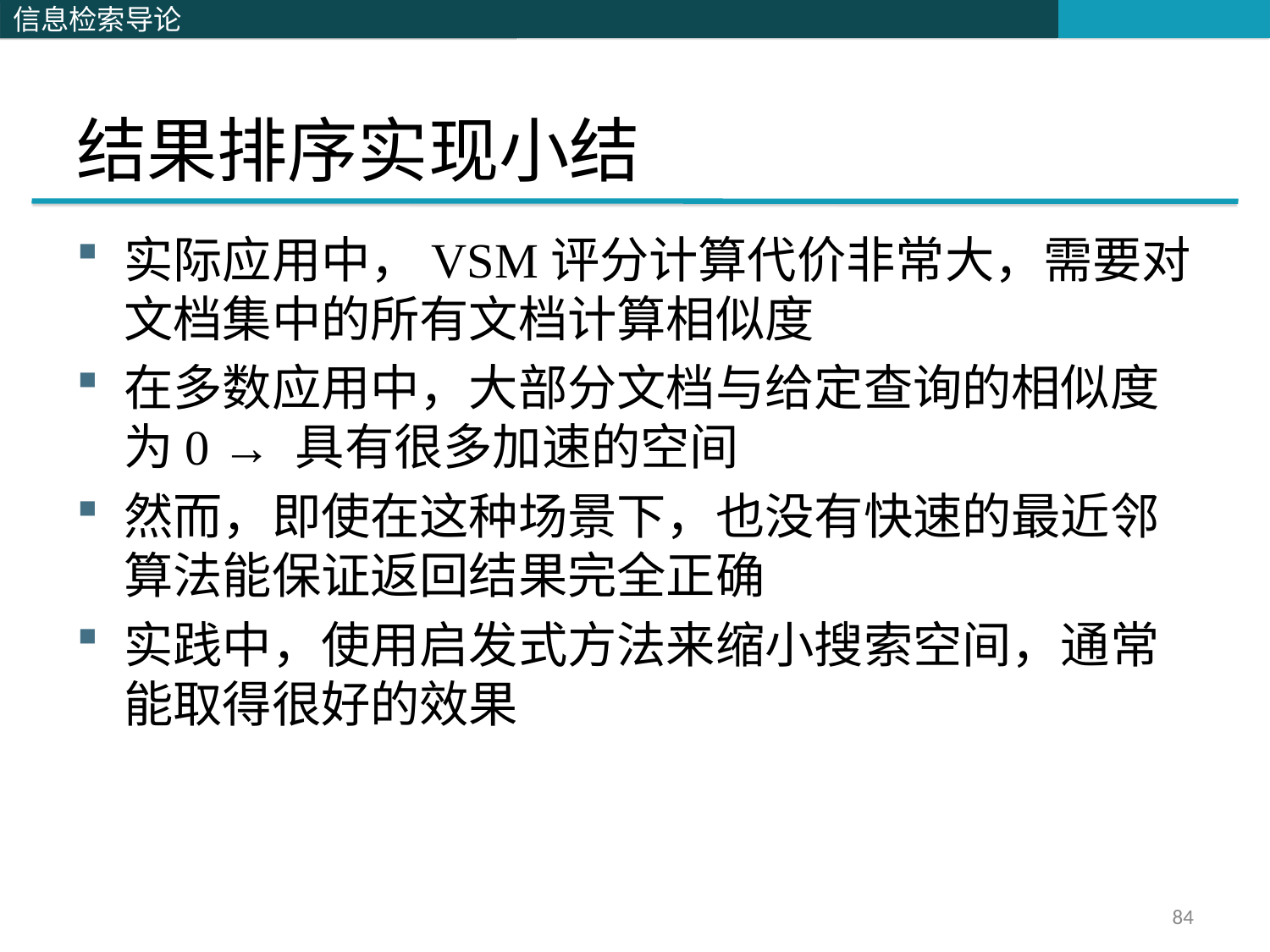

# 结果排序实现小结
实际应用中，VSM评分计算代价非常大，需要对文档集中的所有文档计算相似度
在多数应用中，大部分文档与给定查询的相似度为0 → 具有很多加速的空间
然而，即使在这种场景下，也没有快速的最近邻算法能保证返回结果完全正确
实践中，使用启发式方法来缩小搜索空间，通常能取得很好的效果
84